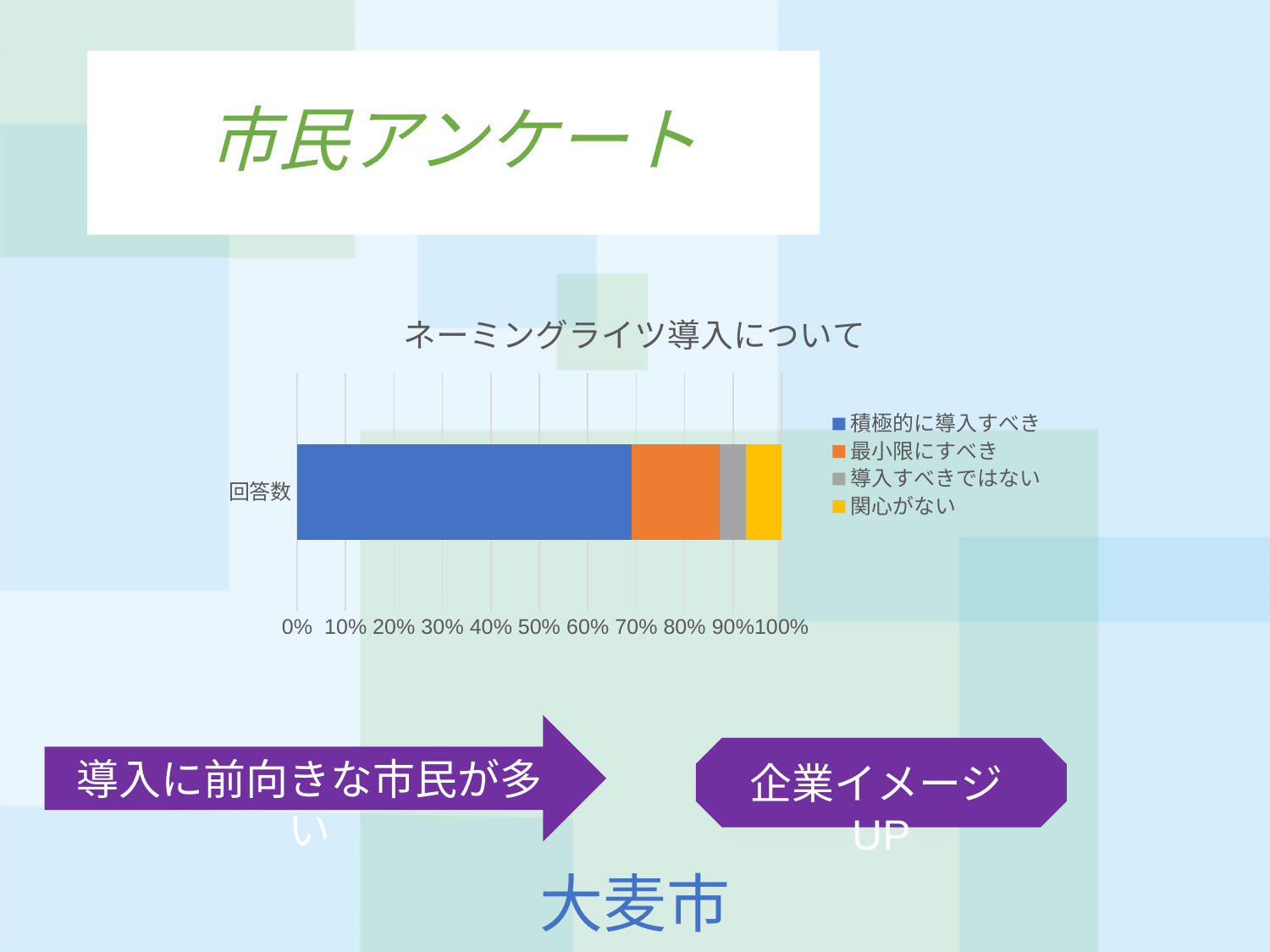

# 市民アンケート

### Chart: ネーミングライツ導入について

| Category | 積極的に導入すべき | 最小限にすべき | 導入すべきではない | 関心がない |
|---|---|---|---|---|
| 回答数 | 294.0 | 78.0 | 23.0 | 31.0 |
導入に前向きな市民が多い
企業イメージUP